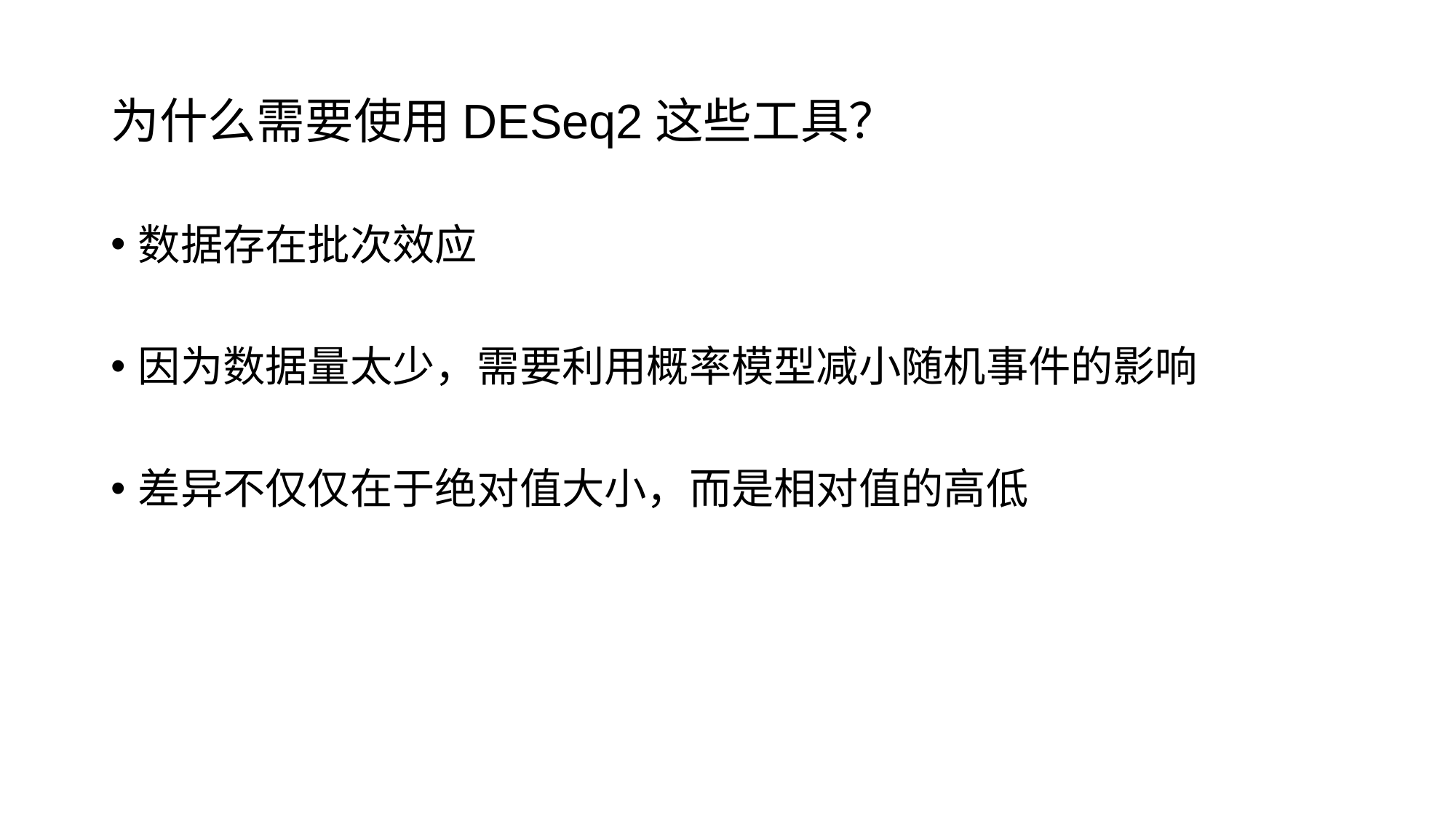

# 为什么需要使用DESeq2这些工具？
数据存在批次效应

因为数据量太少，需要利用概率模型减小随机事件的影响

差异不仅仅在于绝对值大小，而是相对值的高低